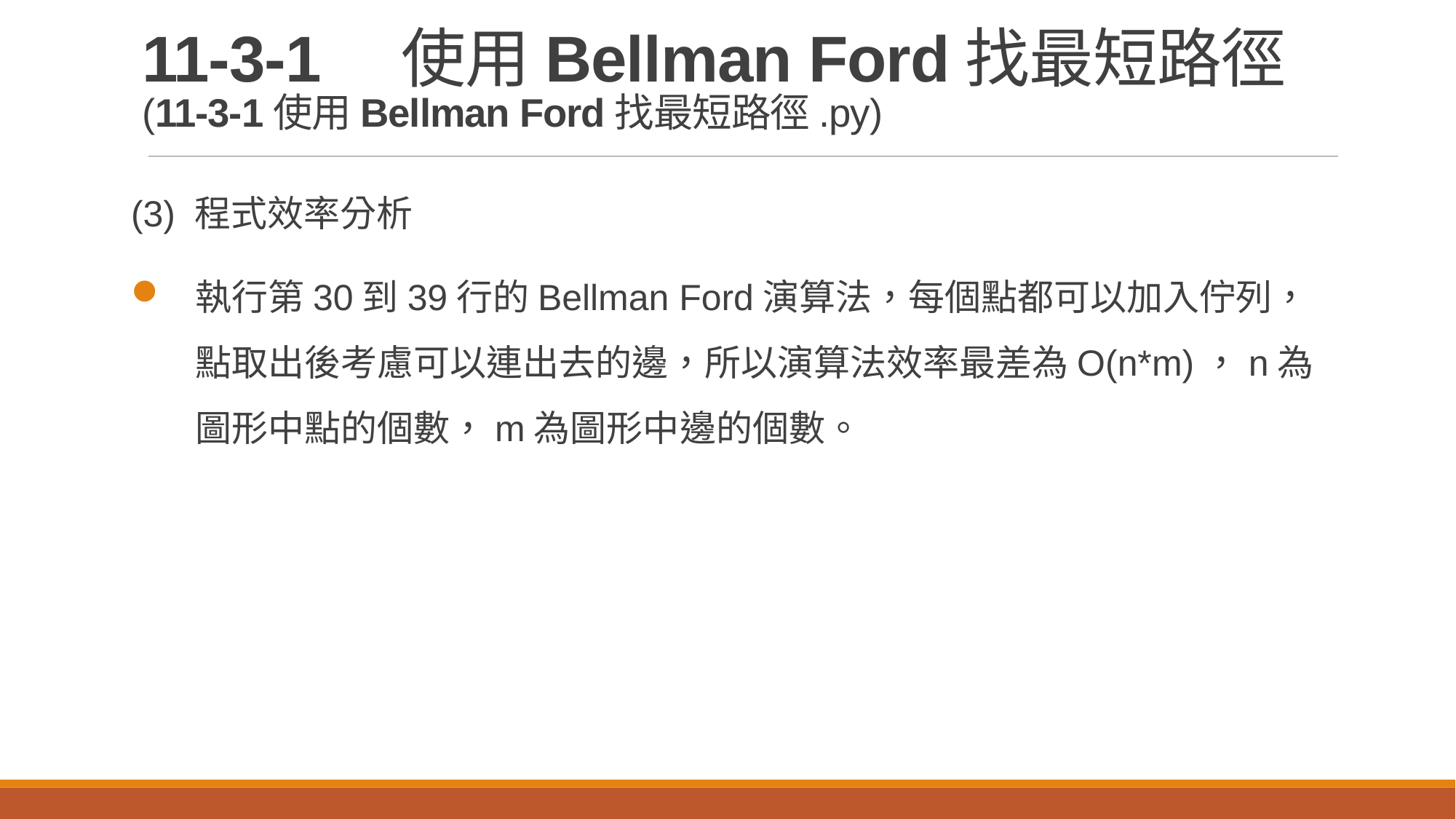

# 11-3-1　使用Bellman Ford找最短路徑 (11-3-1使用Bellman Ford找最短路徑.py)
(3) 程式效率分析
執行第30到39行的Bellman Ford演算法，每個點都可以加入佇列，點取出後考慮可以連出去的邊，所以演算法效率最差為O(n*m)，n為圖形中點的個數，m為圖形中邊的個數。